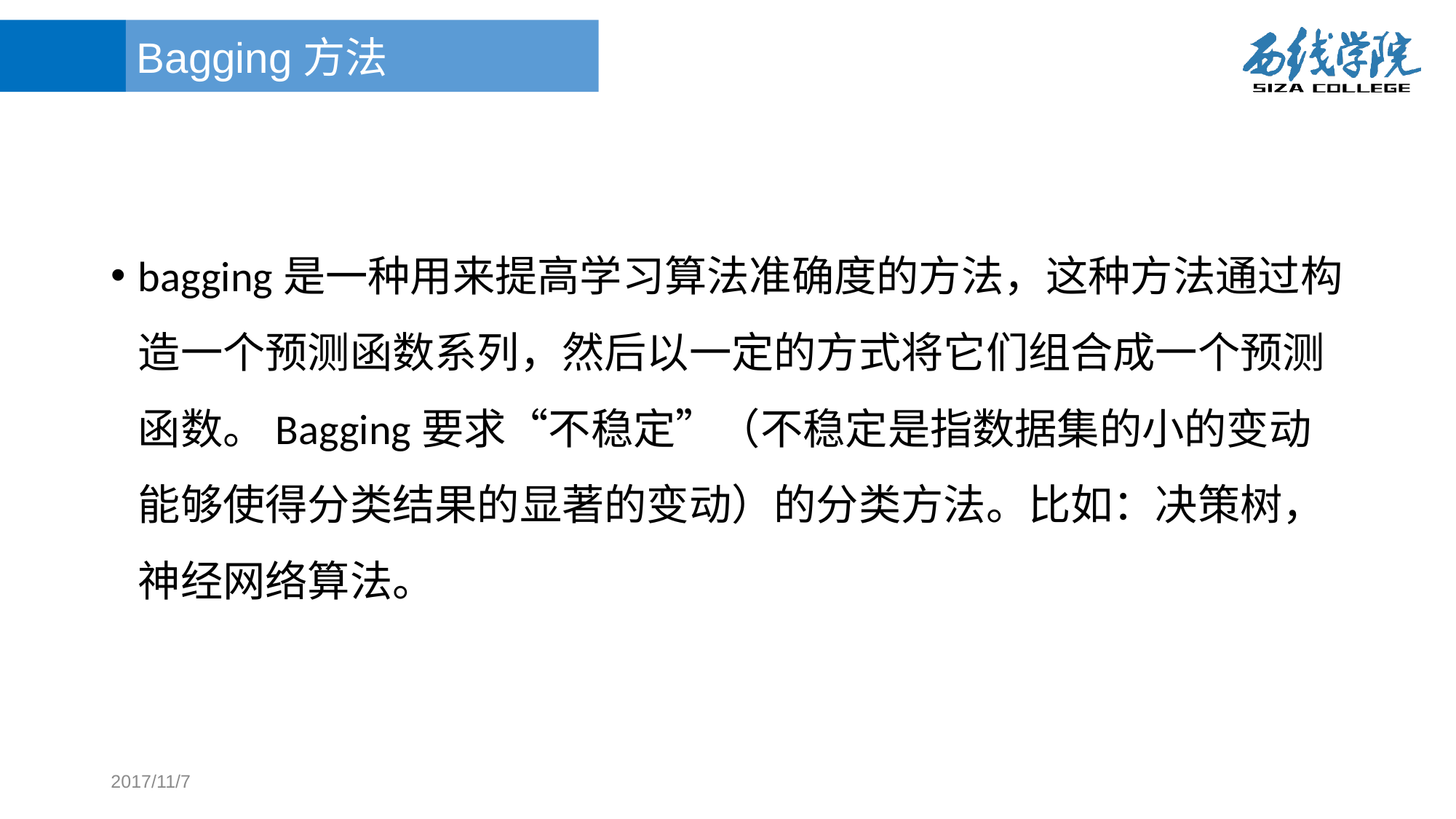

# Bagging方法
bagging是一种用来提高学习算法准确度的方法，这种方法通过构造一个预测函数系列，然后以一定的方式将它们组合成一个预测函数。Bagging要求“不稳定”（不稳定是指数据集的小的变动能够使得分类结果的显著的变动）的分类方法。比如：决策树，神经网络算法。
2017/11/7